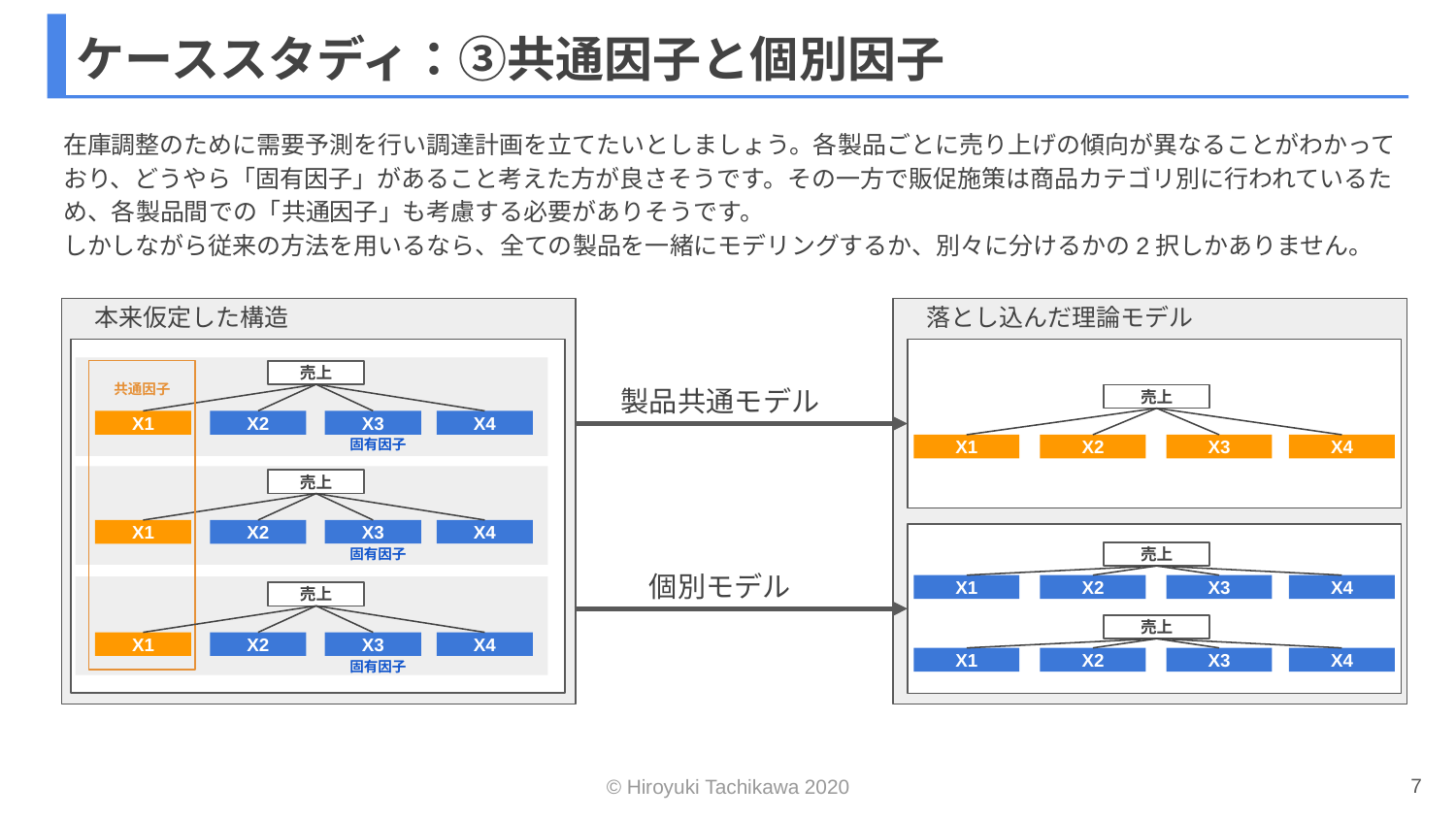

# ケーススタディ：③共通因子と個別因子
在庫調整のために需要予測を行い調達計画を立てたいとしましょう。各製品ごとに売り上げの傾向が異なることがわかっており、どうやら「固有因子」があること考えた方が良さそうです。その一方で販促施策は商品カテゴリ別に行われているため、各製品間での「共通因子」も考慮する必要がありそうです。
しかしながら従来の方法を用いるなら、全ての製品を一緒にモデリングするか、別々に分けるかの2択しかありません。

本来仮定した構造
落とし込んだ理論モデル

売上
共通因子
製品共通モデル
売上
X3
X4
X1
X2
固有因子
X3
X4
X1
X2

売上
X3
X4
X1
X2

固有因子
売上
個別モデル
X3
X4
X1
X2

売上
売上
X3
X4
X1
X2
X3
X4
X1
X2
固有因子
7